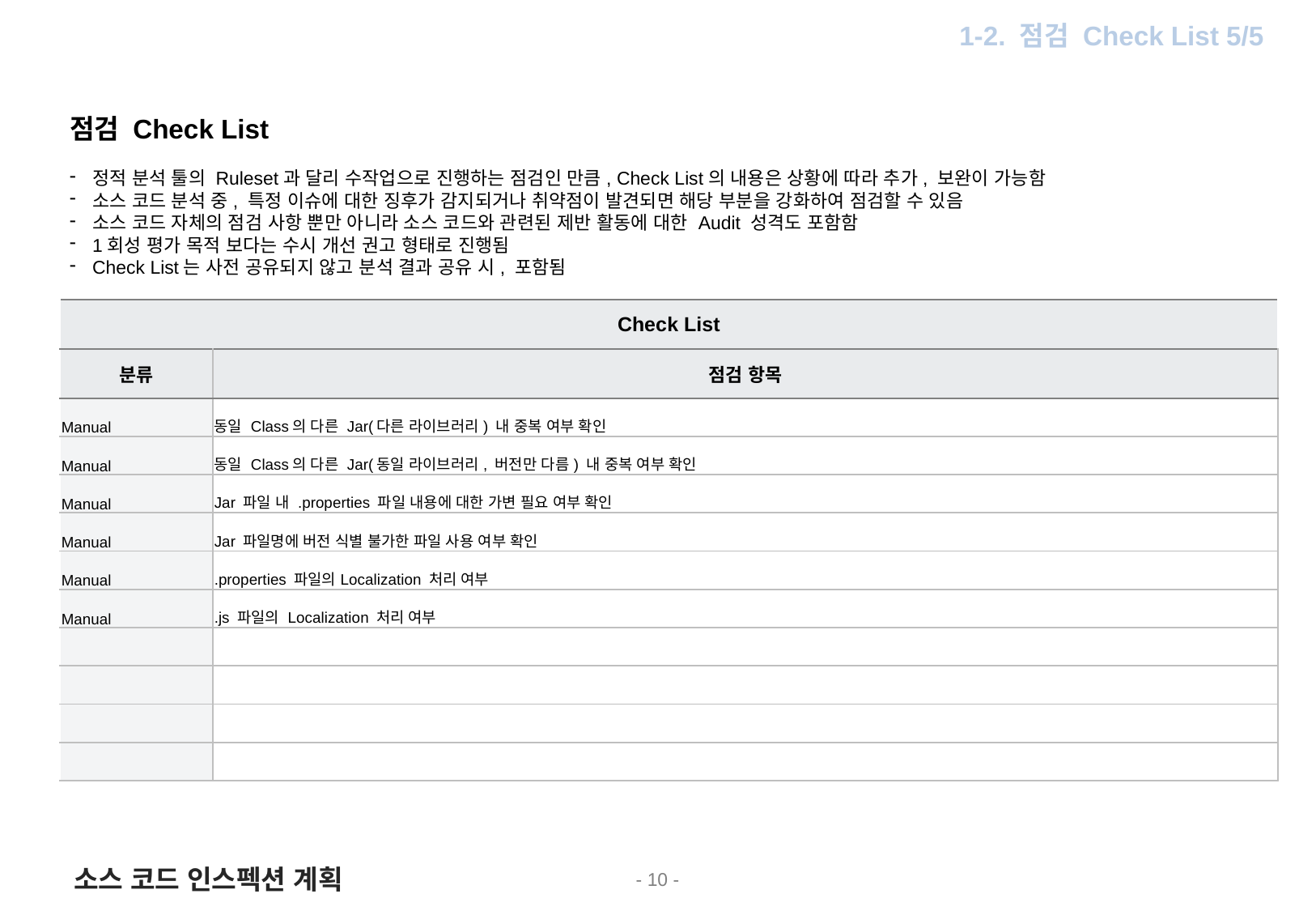

1. Overview
1-2. 점검 Check List 5/5
점검 Check List

정적 분석 툴의 Ruleset과 달리 수작업으로 진행하는 점검인 만큼, Check List의 내용은 상황에 따라 추가, 보완이 가능함
소스 코드 분석 중, 특정 이슈에 대한 징후가 감지되거나 취약점이 발견되면 해당 부분을 강화하여 점검할 수 있음
소스 코드 자체의 점검 사항 뿐만 아니라 소스 코드와 관련된 제반 활동에 대한 Audit 성격도 포함함
1회성 평가 목적 보다는 수시 개선 권고 형태로 진행됨
Check List는 사전 공유되지 않고 분석 결과 공유 시, 포함됨
| Check List |  |
| --- | --- |
| 분류 | 점검 항목 |
| Manual | 동일 Class의 다른 Jar(다른 라이브러리) 내 중복 여부 확인 |
| Manual | 동일 Class의 다른 Jar(동일 라이브러리, 버전만 다름) 내 중복 여부 확인 |
| Manual | Jar 파일 내 .properties 파일 내용에 대한 가변 필요 여부 확인 |
| Manual | Jar 파일명에 버전 식별 불가한 파일 사용 여부 확인 |
| Manual | .properties 파일의Localization 처리 여부 |
| Manual | .js 파일의 Localization 처리 여부 |
|  |  |
|  |  |
|  |  |
|  |  |